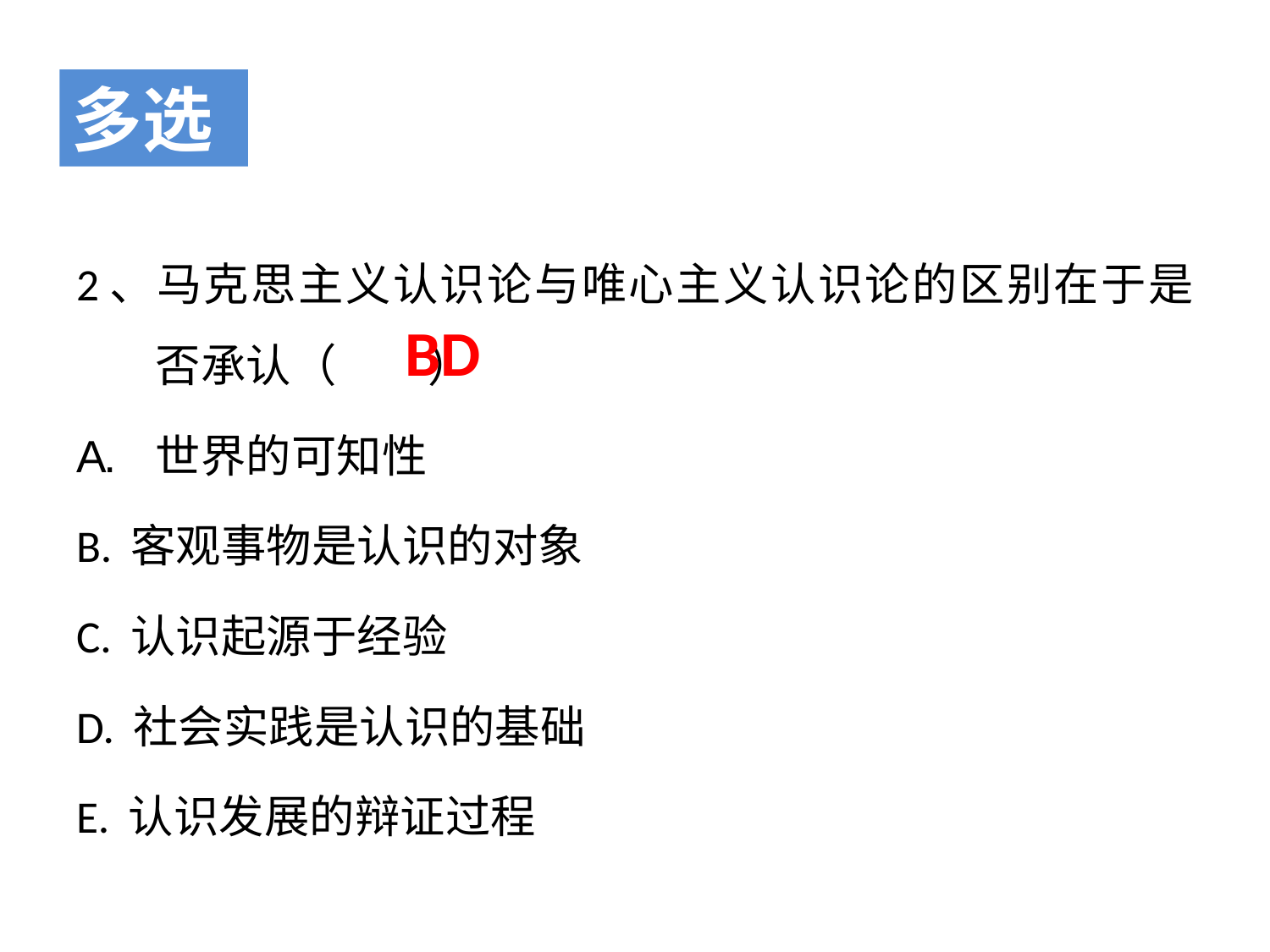

2、马克思主义认识论与唯心主义认识论的区别在于是否承认（         ）
世界的可知性
B. 客观事物是认识的对象
C. 认识起源于经验
D. 社会实践是认识的基础
E. 认识发展的辩证过程

多选
BD